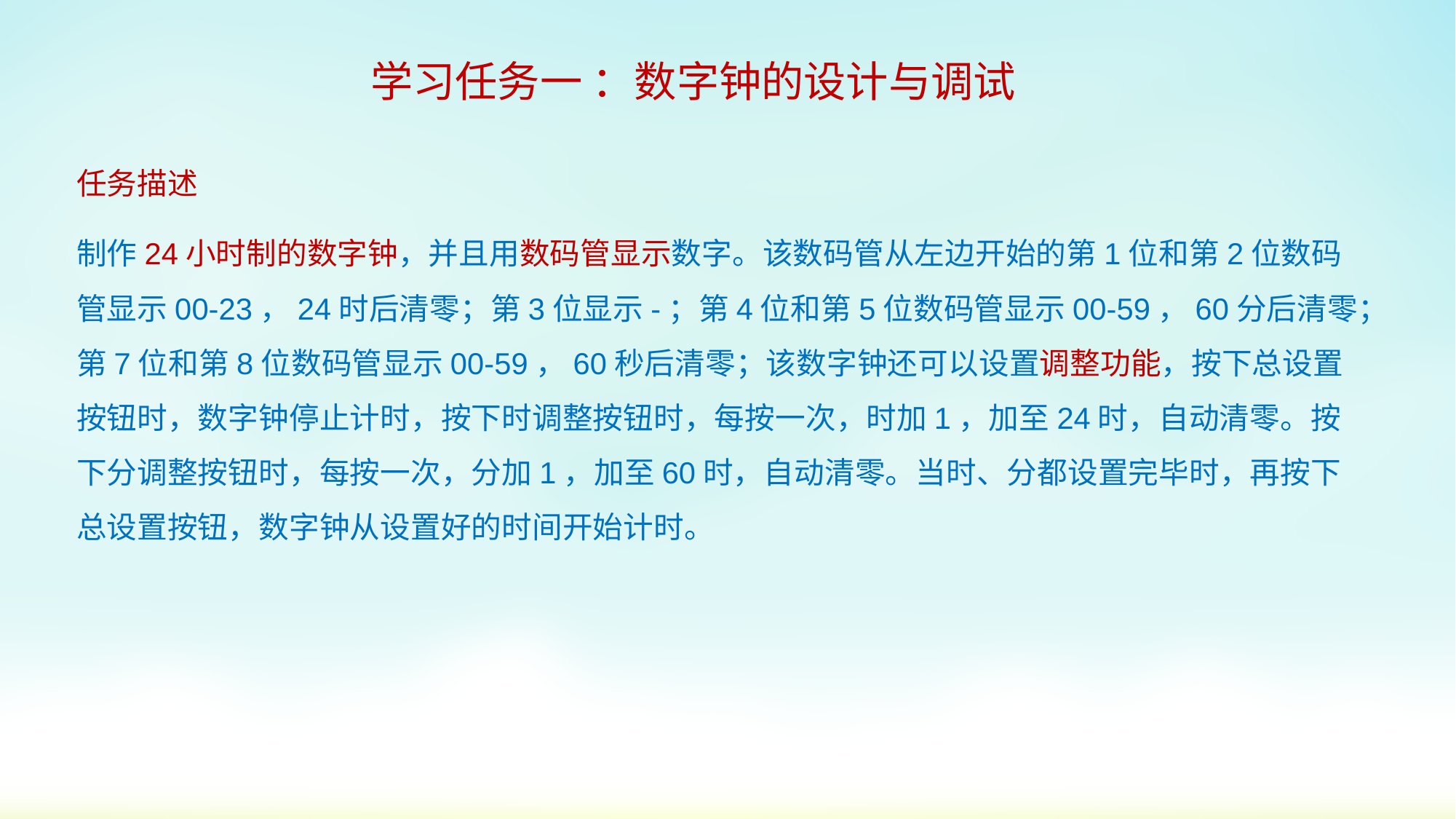

# 学习任务一 ：数字钟的设计与调试
任务描述
制作24小时制的数字钟，并且用数码管显示数字。该数码管从左边开始的第1位和第2位数码管显示00-23，24时后清零；第3位显示-；第4位和第5位数码管显示00-59，60分后清零；第7位和第8位数码管显示00-59，60秒后清零；该数字钟还可以设置调整功能，按下总设置按钮时，数字钟停止计时，按下时调整按钮时，每按一次，时加1，加至24时，自动清零。按下分调整按钮时，每按一次，分加1，加至60时，自动清零。当时、分都设置完毕时，再按下总设置按钮，数字钟从设置好的时间开始计时。